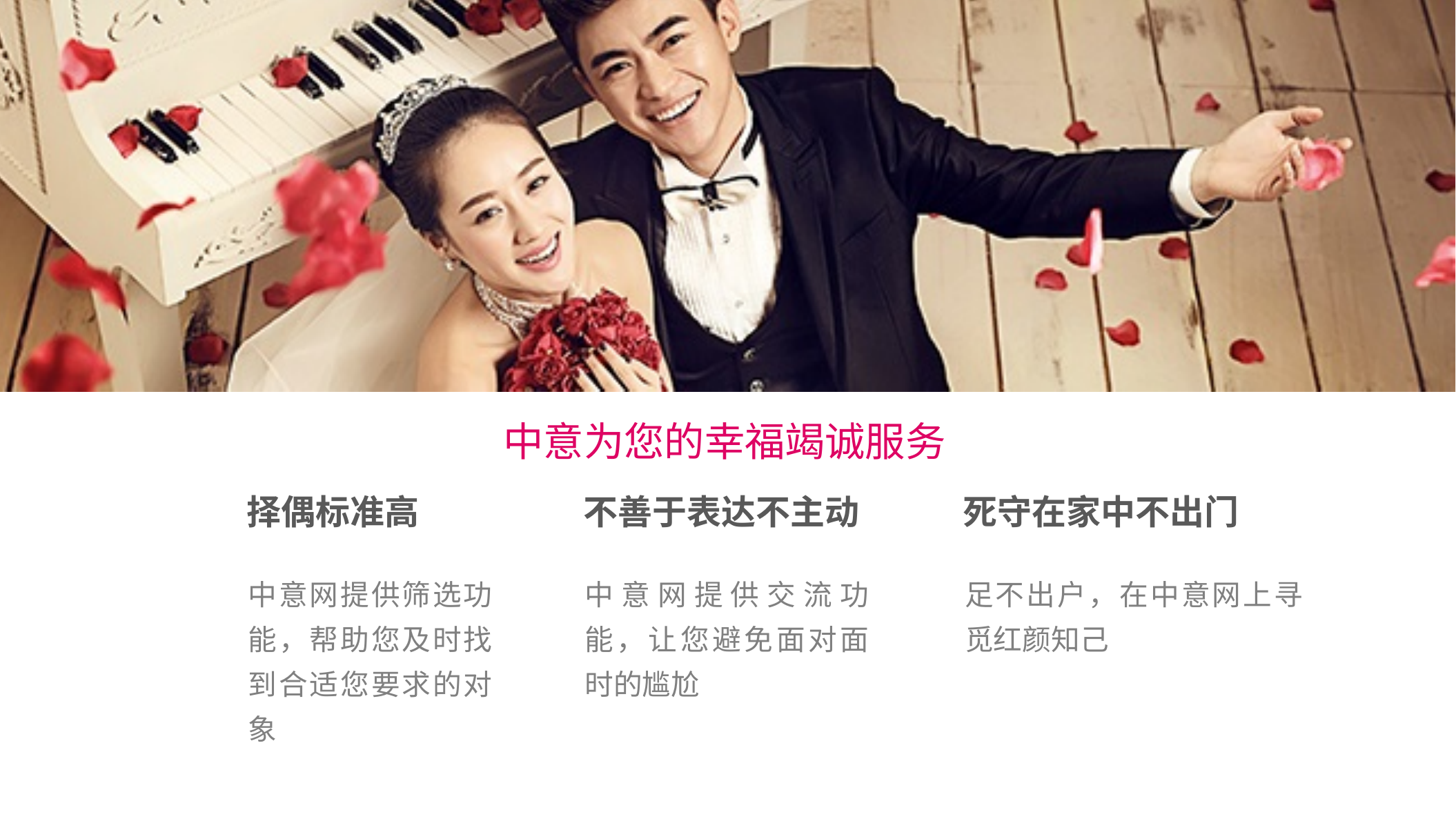

中意为您的幸福竭诚服务
择偶标准高
中意网提供筛选功能，帮助您及时找到合适您要求的对象
不善于表达不主动
中意网提供交流功能，让您避免面对面时的尴尬
死守在家中不出门
足不出户，在中意网上寻觅红颜知己